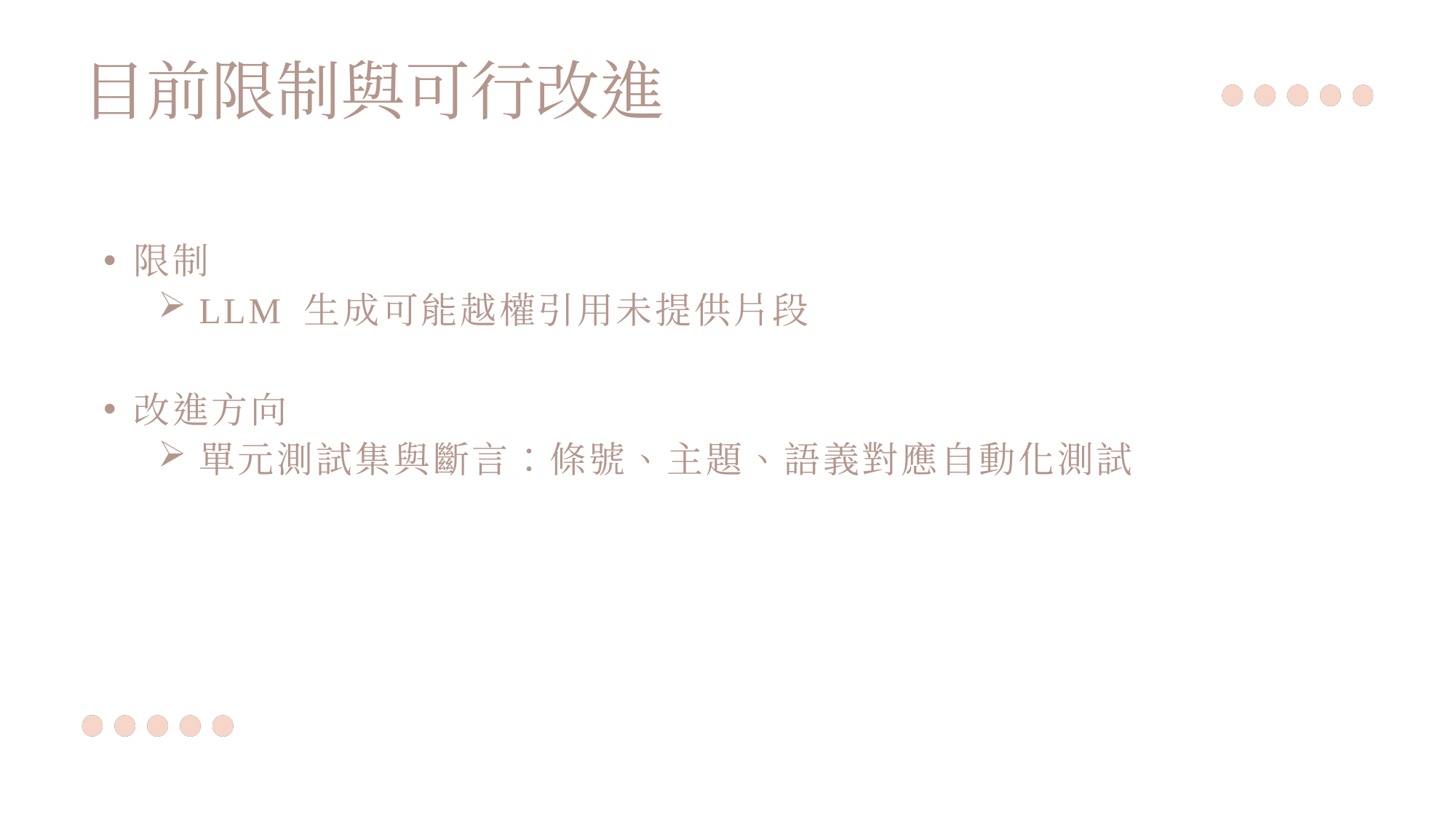

目前限制與可行改進

限制
LLM 生成可能越權引用未提供片段

改進方向
單元測試集與斷言：條號、主題、語義對應自動化測試